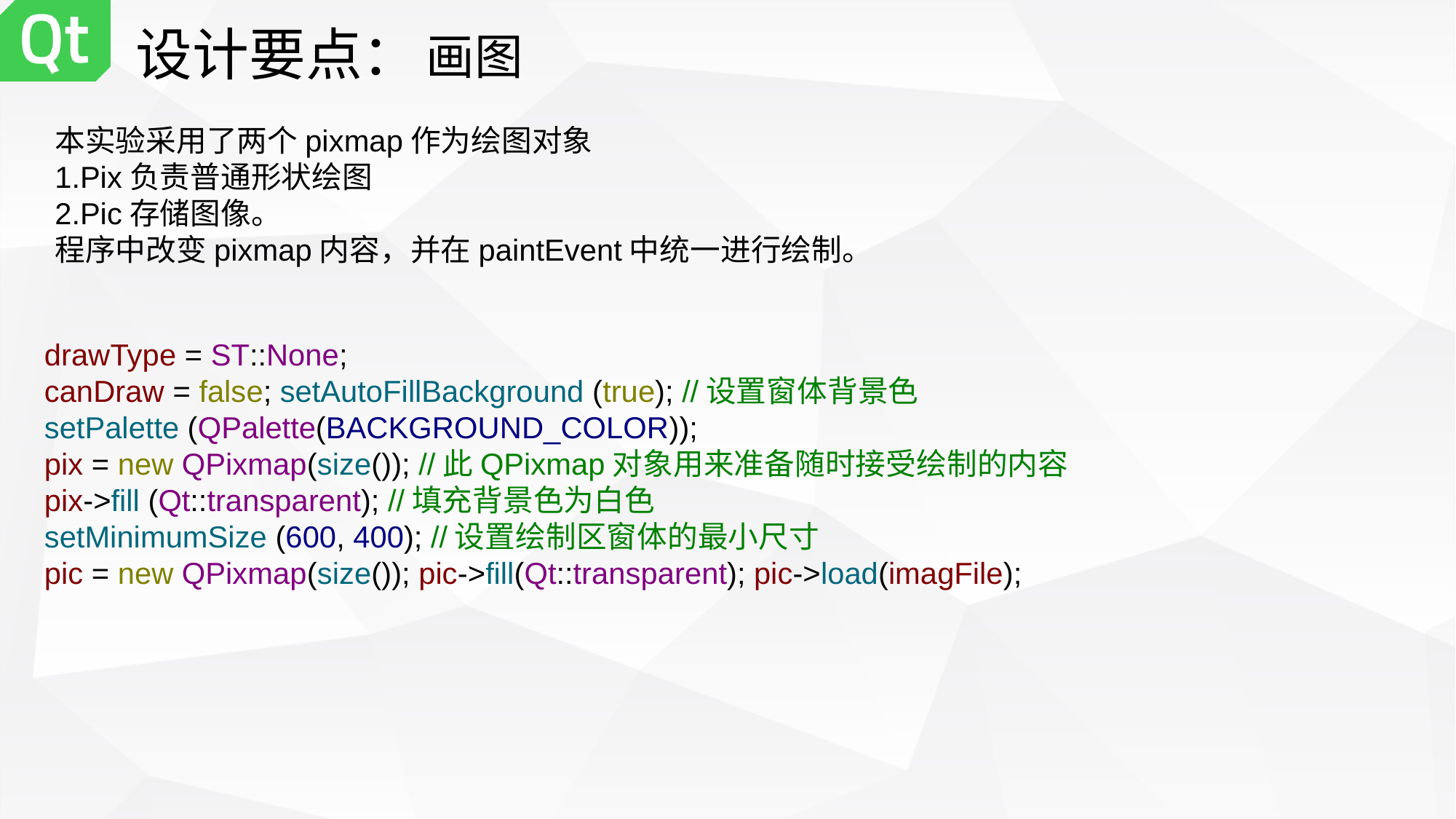

# 设计要点：
画图
本实验采用了两个pixmap作为绘图对象
1.Pix负责普通形状绘图
2.Pic存储图像。
程序中改变pixmap内容，并在paintEvent中统一进行绘制。
drawType = ST::None;
canDraw = false; setAutoFillBackground (true); //设置窗体背景色
setPalette (QPalette(BACKGROUND_COLOR));
pix = new QPixmap(size()); //此QPixmap对象用来准备随时接受绘制的内容
pix->fill (Qt::transparent); //填充背景色为白色
setMinimumSize (600, 400); //设置绘制区窗体的最小尺寸
pic = new QPixmap(size()); pic->fill(Qt::transparent); pic->load(imagFile);